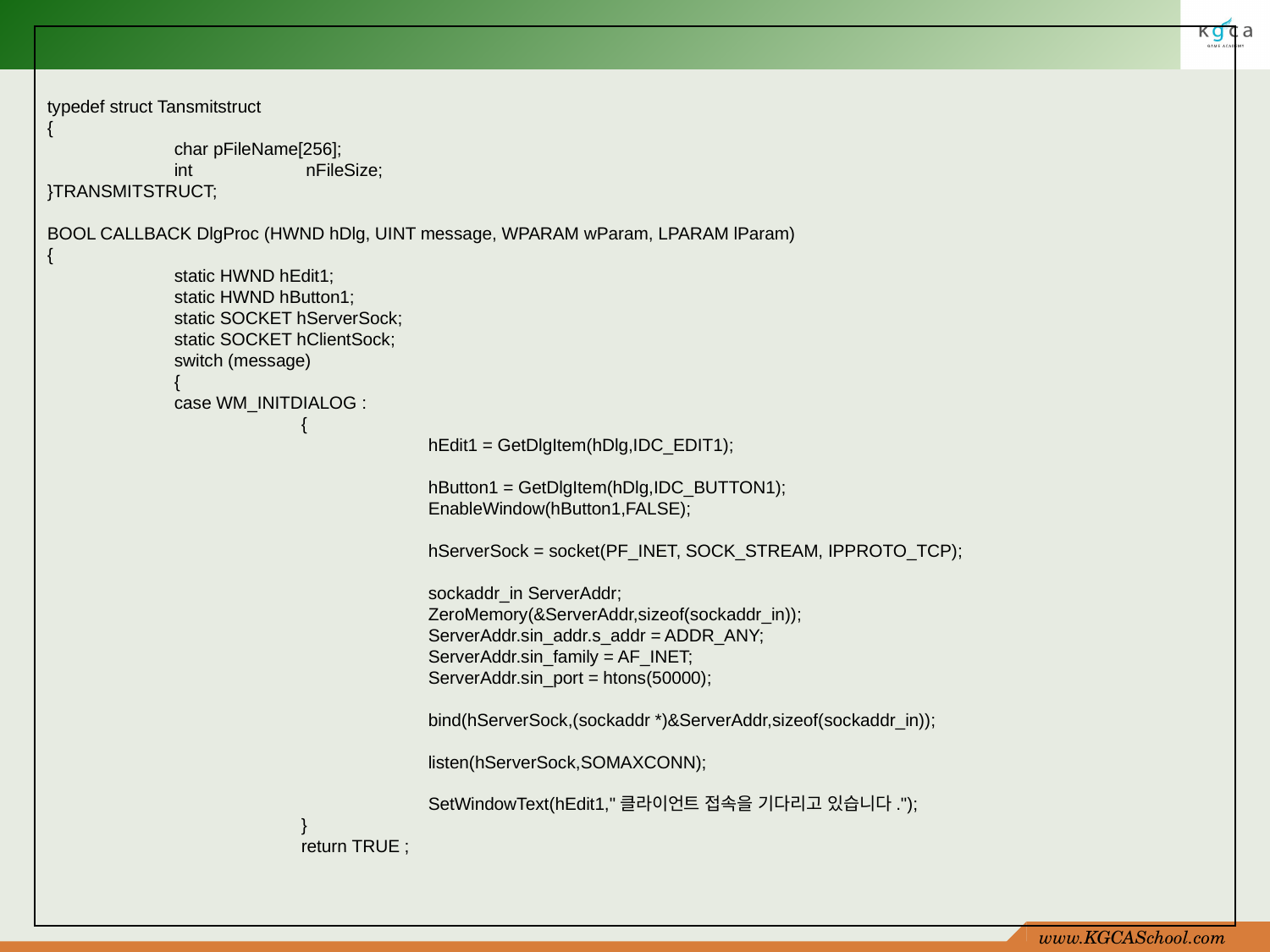

typedef struct Tansmitstruct
{
	char pFileName[256];
	int	 nFileSize;
}TRANSMITSTRUCT;

BOOL CALLBACK DlgProc (HWND hDlg, UINT message, WPARAM wParam, LPARAM lParam)
{
	static HWND hEdit1;
	static HWND hButton1;
	static SOCKET hServerSock;
	static SOCKET hClientSock;
	switch (message)
	{
	case WM_INITDIALOG :
		{
			hEdit1 = GetDlgItem(hDlg,IDC_EDIT1);

			hButton1 = GetDlgItem(hDlg,IDC_BUTTON1);
			EnableWindow(hButton1,FALSE);

			hServerSock = socket(PF_INET, SOCK_STREAM, IPPROTO_TCP);

			sockaddr_in ServerAddr;
			ZeroMemory(&ServerAddr,sizeof(sockaddr_in));
			ServerAddr.sin_addr.s_addr = ADDR_ANY;
			ServerAddr.sin_family = AF_INET;
			ServerAddr.sin_port = htons(50000);

			bind(hServerSock,(sockaddr *)&ServerAddr,sizeof(sockaddr_in));

			listen(hServerSock,SOMAXCONN);

			SetWindowText(hEdit1,"클라이언트 접속을 기다리고 있습니다.");
		}
		return TRUE ;